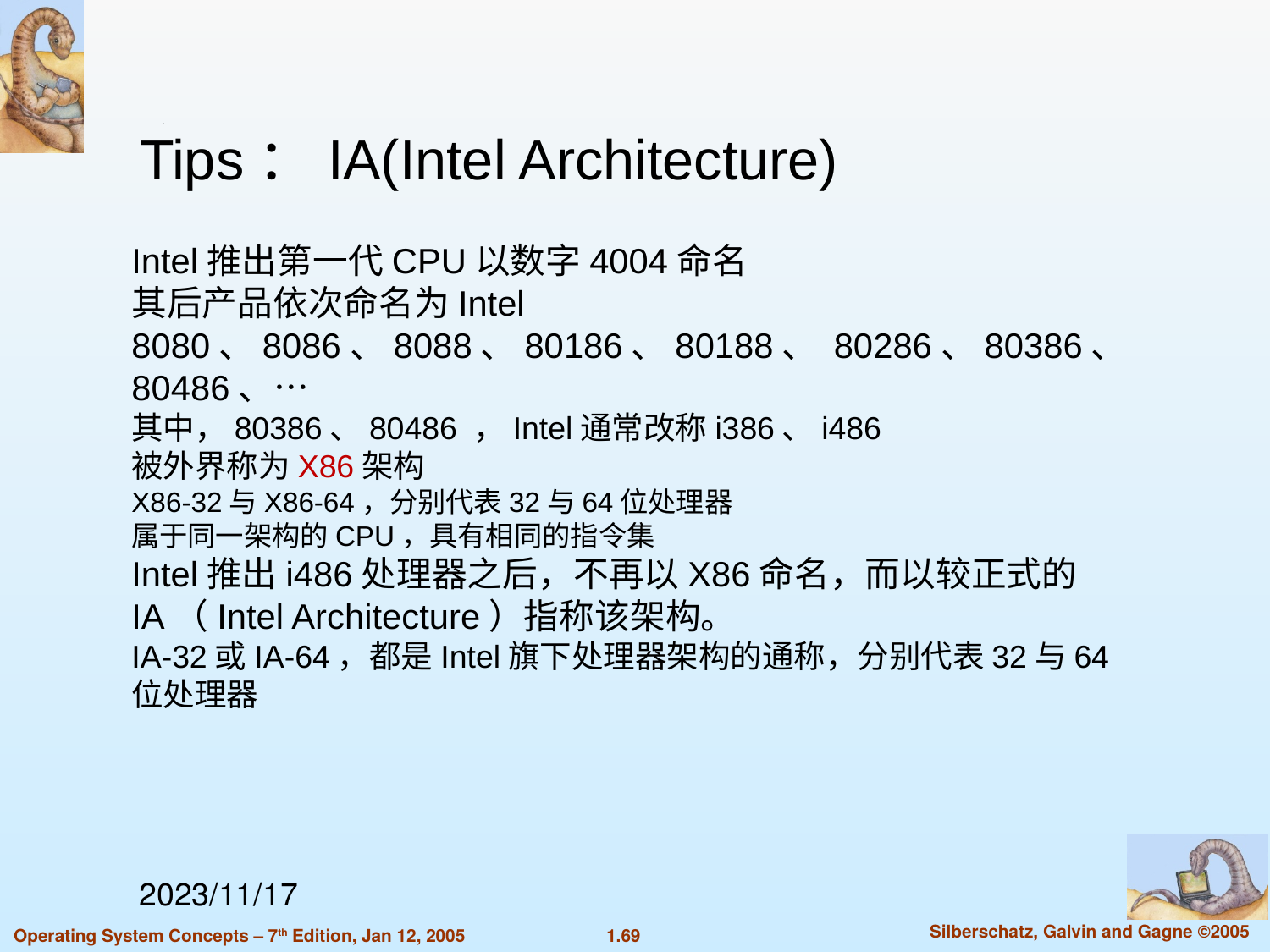

Tips：IA(Intel Architecture)
Intel推出第一代CPU以数字4004命名
其后产品依次命名为Intel 8080、8086、8088、80186、80188、 80286、80386、80486、…
其中，80386、80486 ，Intel通常改称i386、i486
被外界称为X86架构
X86-32与X86-64，分别代表32与64位处理器
属于同一架构的CPU，具有相同的指令集
Intel推出i486处理器之后，不再以X86命名，而以较正式的IA（Intel Architecture）指称该架构。
IA-32或IA-64，都是Intel旗下处理器架构的通称，分别代表32与64位处理器

2023/11/17